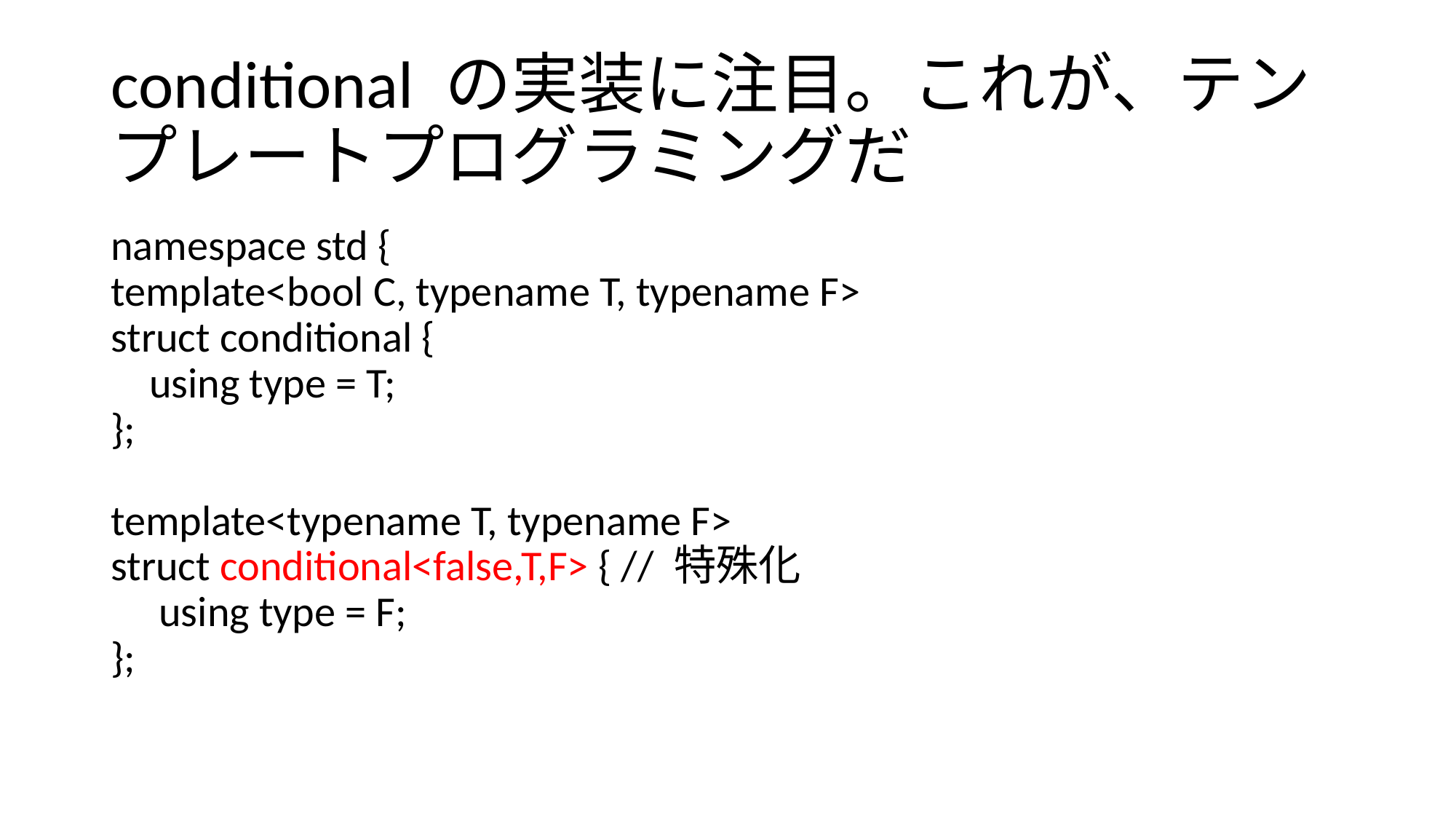

# conditional の実装に注目。これが、テンプレートプログラミングだ
namespace std {
template<bool C, typename T, typename F>
struct conditional {
    using type = T;
};
template<typename T, typename F>
struct conditional<false,T,F> { // 特殊化
    using type = F;
};